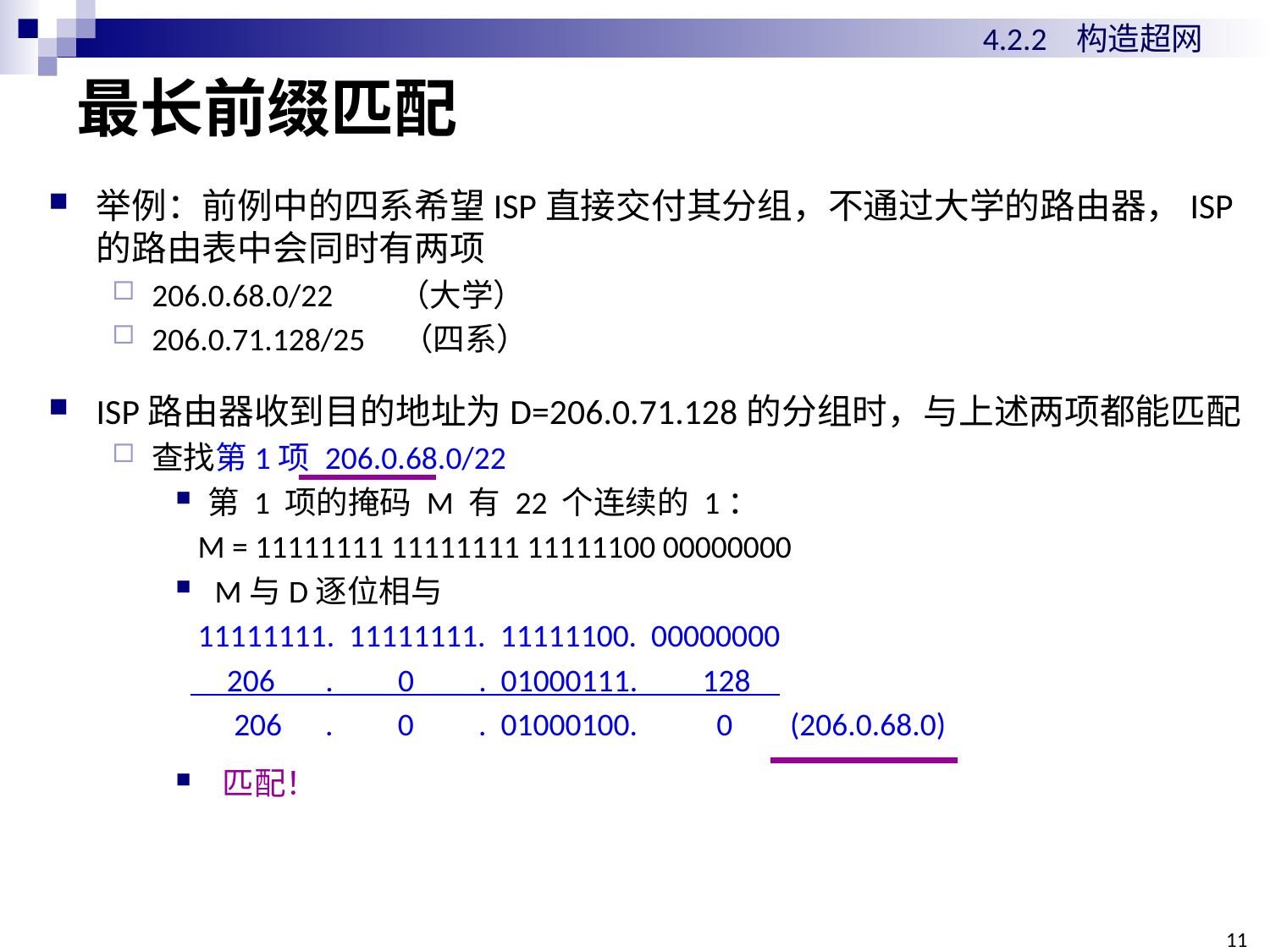

4.2.2   构造超网
# 最长前缀匹配
举例：前例中的四系希望ISP直接交付其分组，不通过大学的路由器，ISP的路由表中会同时有两项
206.0.68.0/22        （大学）
206.0.71.128/25    （四系）
ISP路由器收到目的地址为D=206.0.71.128的分组时，与上述两项都能匹配
查找第1项 206.0.68.0/22
第 1 项的掩码 M 有 22 个连续的 1：
     M = 11111111 11111111 11111100 00000000
 M与D逐位相与
     11111111.  11111111.  11111100.  00000000
         206       .         0         .  01000111.         128
          206      .         0         .  01000100.           0        (206.0.68.0)
 匹配！
116